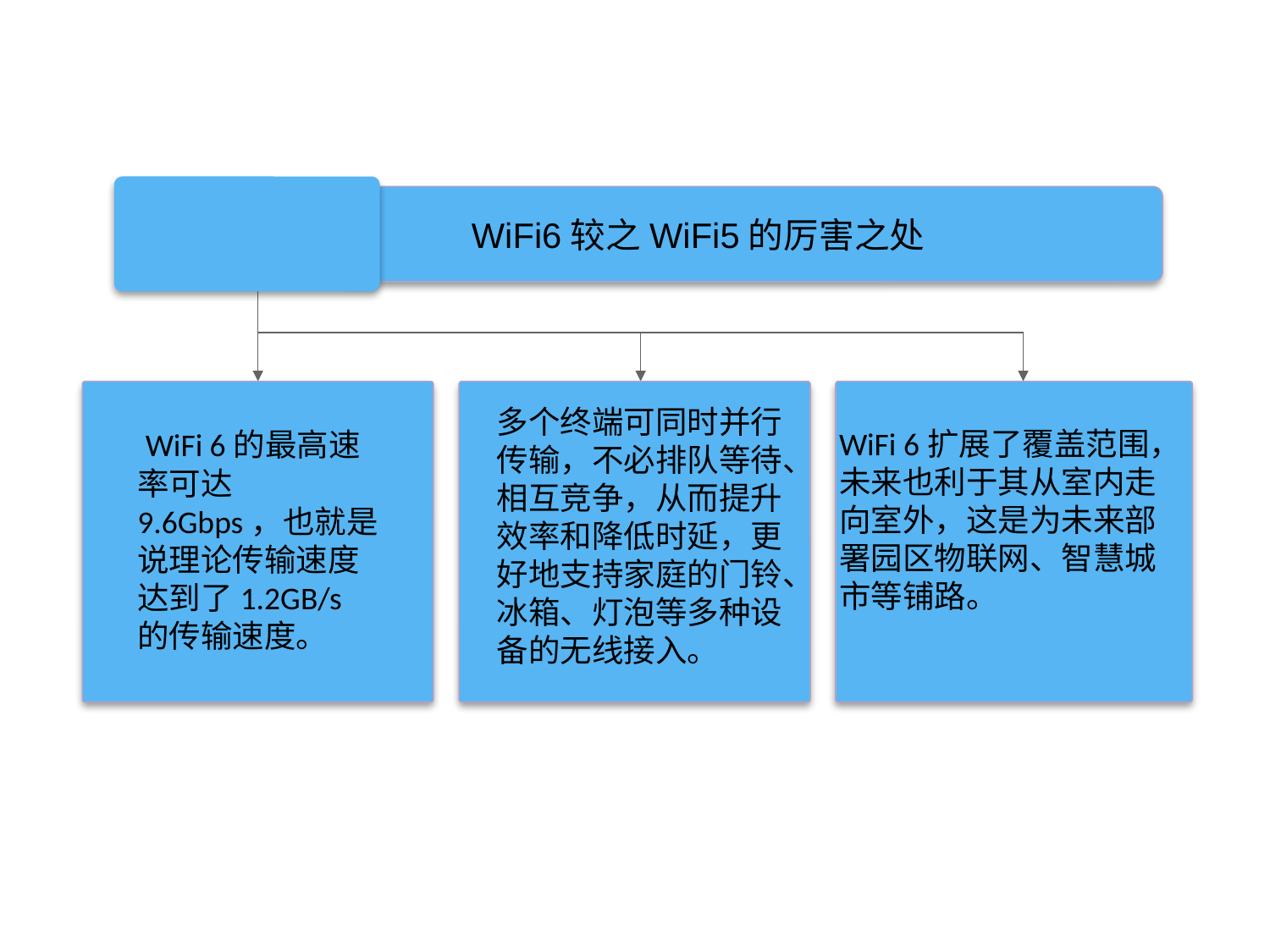

WiFi6较之WiFi5的厉害之处
点击添加文本
多个终端可同时并行传输，不必排队等待、相互竞争，从而提升效率和降低时延，更好地支持家庭的门铃、冰箱、灯泡等多种设备的无线接入。

 WiFi 6的最高速率可达9.6Gbps，也就是说理论传输速度达到了1.2GB/s的传输速度。
WiFi 6扩展了覆盖范围，未来也利于其从室内走向室外，这是为未来部署园区物联网、智慧城市等铺路。
点击添加文本
点击添加文本
点击添加文本